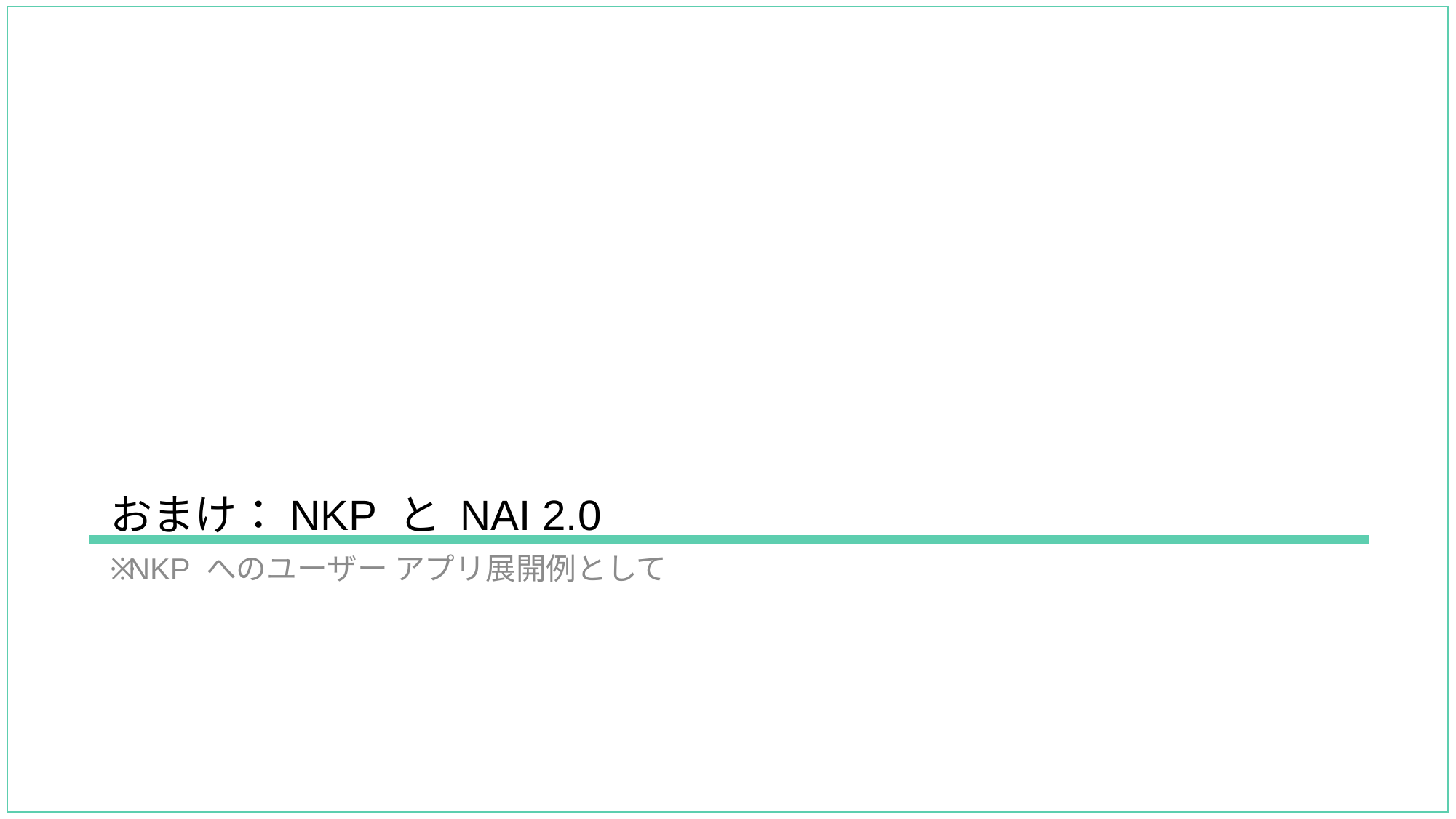

# おまけ：NKP と NAI 2.0
※NKP へのユーザー アプリ展開例として